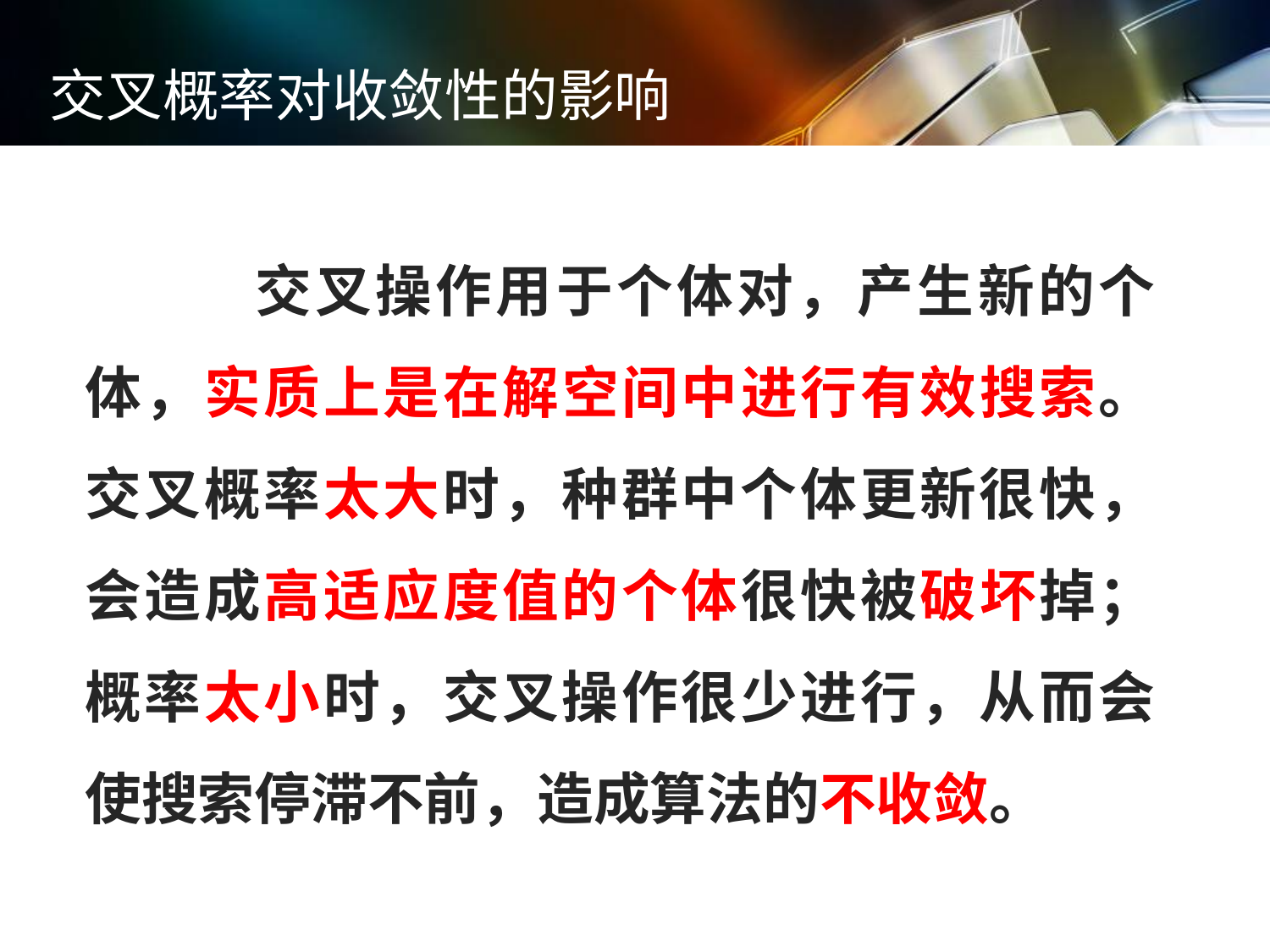

交叉概率对收敛性的影响
            交叉操作用于个体对，产生新的个体，实质上是在解空间中进行有效搜索。交叉概率太大时，种群中个体更新很快，会造成高适应度值的个体很快被破坏掉；概率太小时，交叉操作很少进行，从而会使搜索停滞不前，造成算法的不收敛。